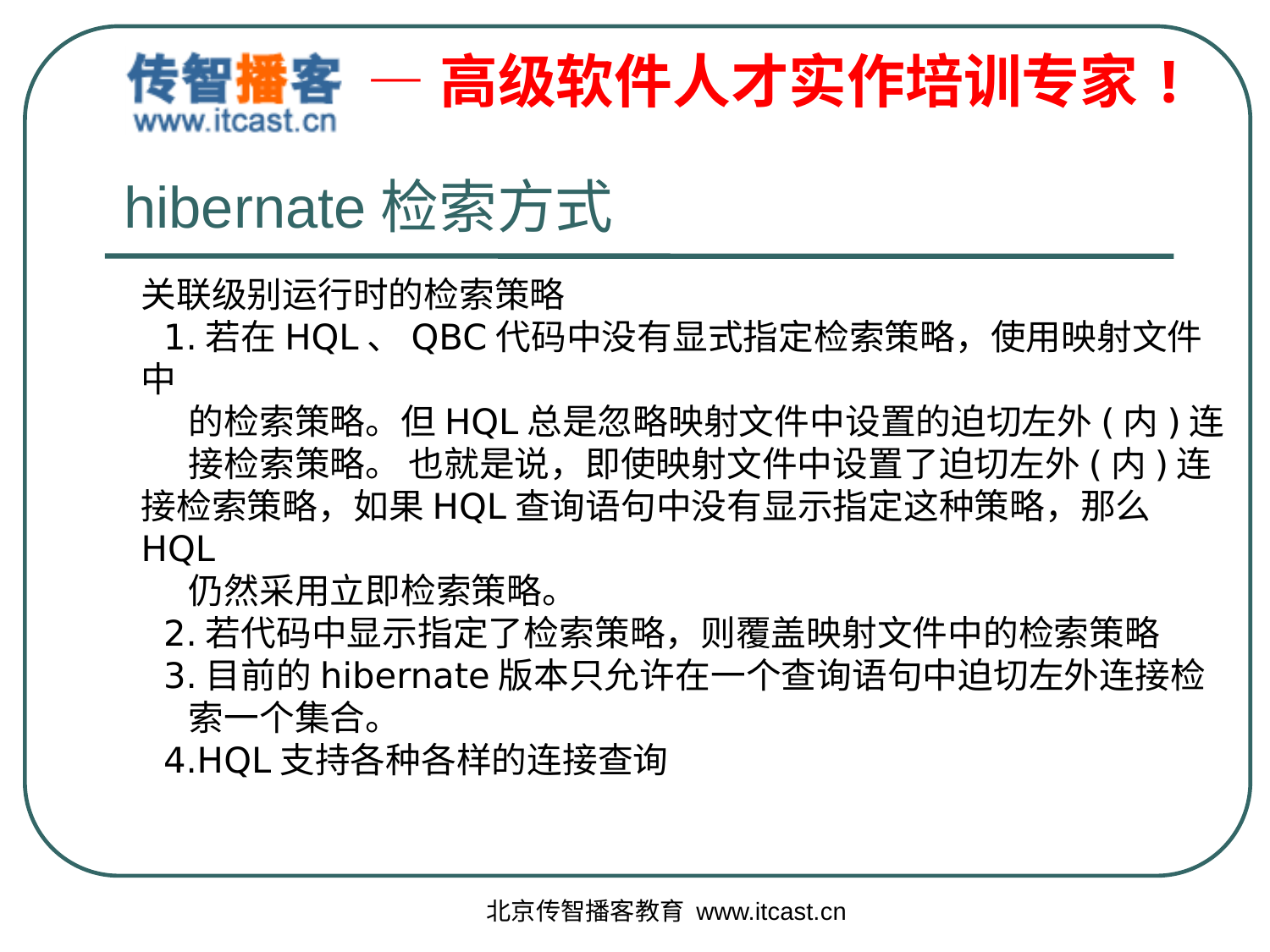

# hibernate检索方式
关联级别运行时的检索策略
  1.若在HQL、QBC代码中没有显式指定检索策略，使用映射文件中
     的检索策略。但HQL总是忽略映射文件中设置的迫切左外(内)连
     接检索策略。 也就是说，即使映射文件中设置了迫切左外(内)连接检索策略，如果HQL查询语句中没有显示指定这种策略，那么HQL
     仍然采用立即检索策略。
  2.若代码中显示指定了检索策略，则覆盖映射文件中的检索策略
  3.目前的hibernate版本只允许在一个查询语句中迫切左外连接检
     索一个集合。
  4.HQL支持各种各样的连接查询
北京传智播客教育 www.itcast.cn